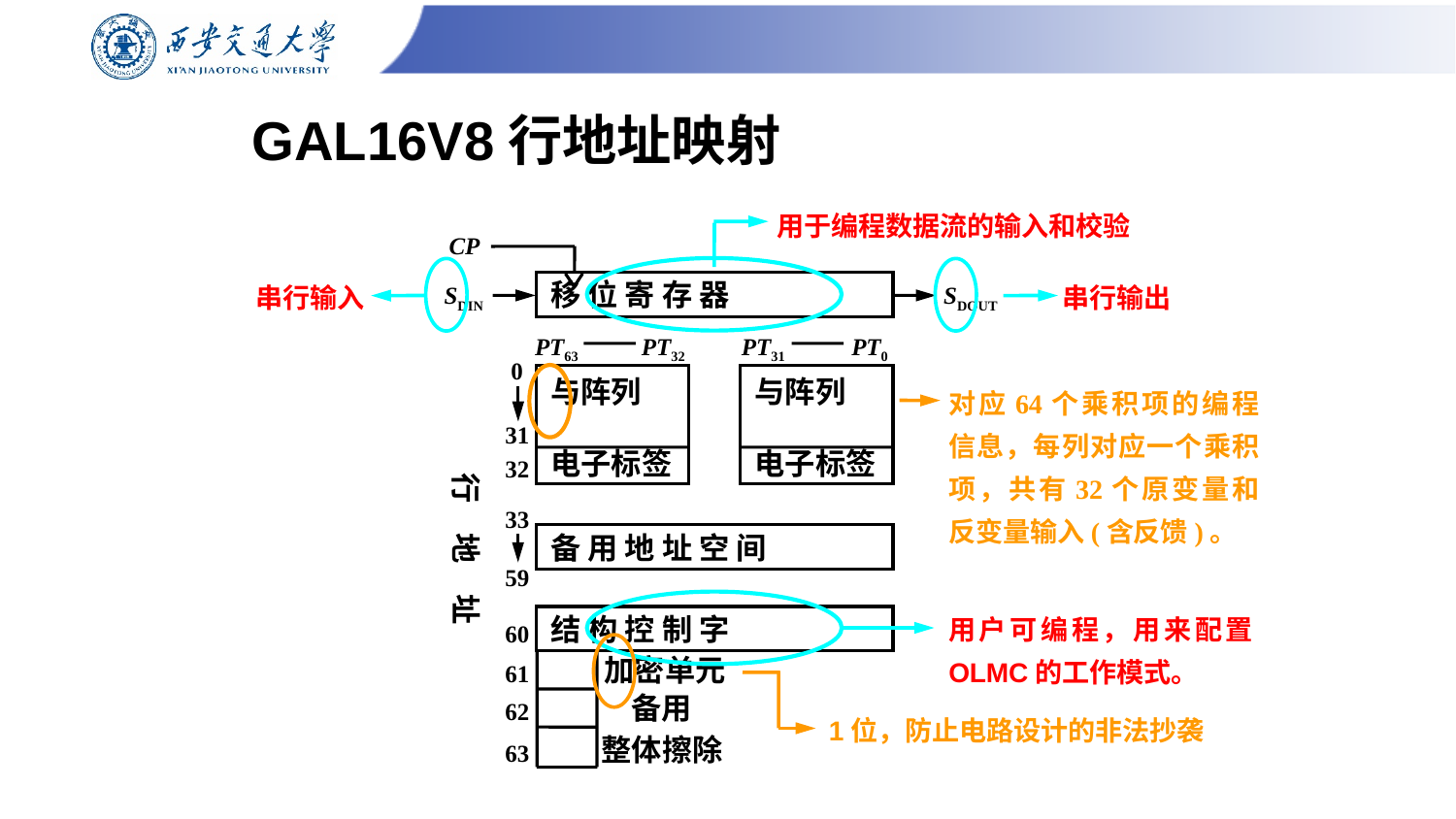

# GAL16V8行地址映射
用于编程数据流的输入和校验

CP

串行输入
串行输出

SDIN
SDOUT
移 位 寄 存 器

PT63
PT32
PT31
PT0

0

对应64个乘积项的编程信息，每列对应一个乘积项，共有32个原变量和反变量输入(含反馈)。

与阵列

电子标签

与阵列

电子标签

31
32
行　地　址
33
备 用 地 址 空 间

59

用户可编程，用来配置OLMC的工作模式。

结 构 控 制 字

60

1位，防止电路设计的非法抄袭

61
加密单元
62
备用
63
整体擦除
图8-2-10 GAL16V8行地址结构示意图
37